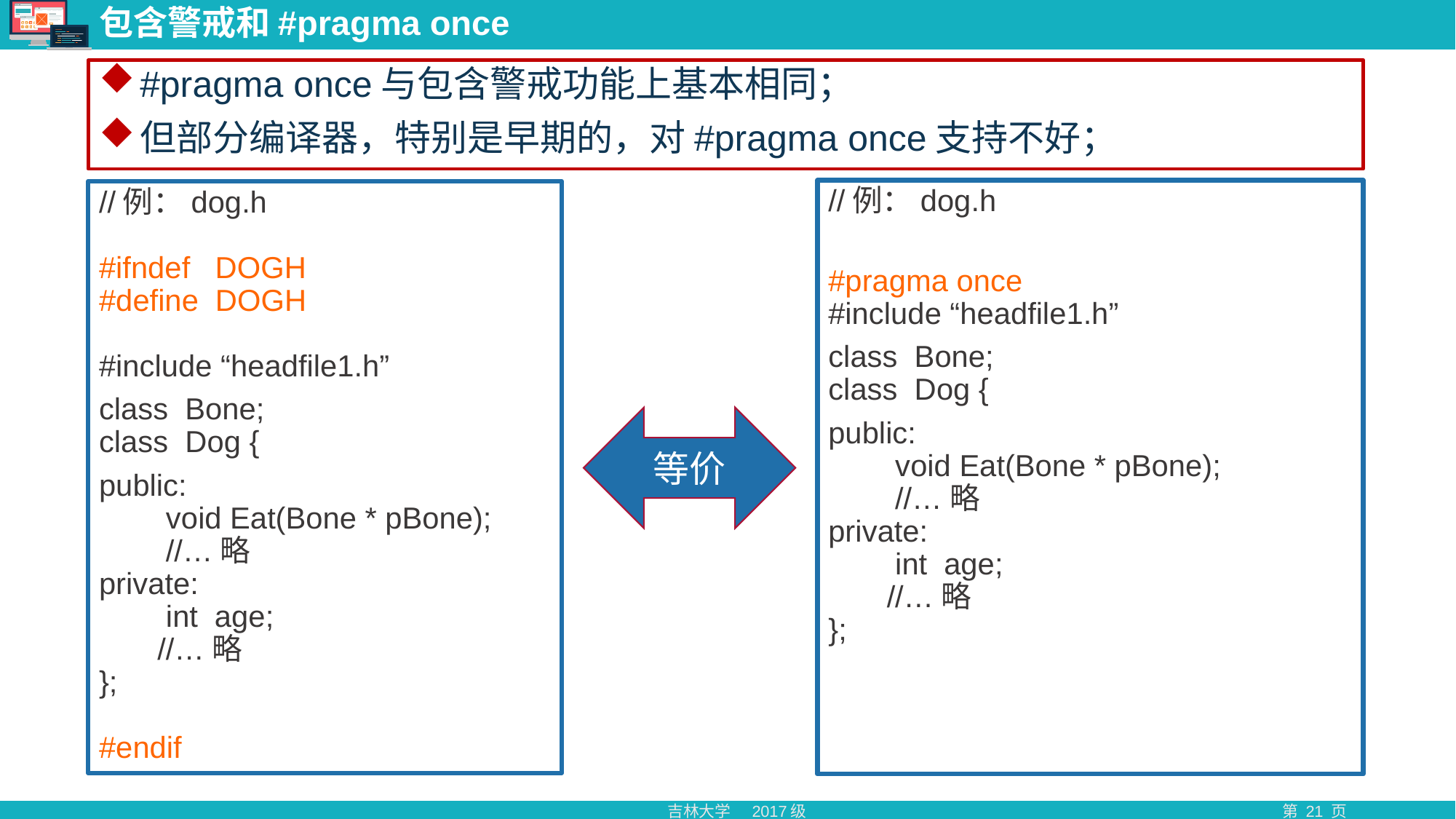

# 包含警戒和#pragma once
#pragma once与包含警戒功能上基本相同；
但部分编译器，特别是早期的，对#pragma once支持不好；
//例：dog.h
#pragma once
#include “headfile1.h”
class  Bone;
class  Dog {
public:
        void Eat(Bone * pBone);
        //…略
private:
        int  age;
       //…略
};
//例：dog.h
#ifndef   DOGH
#define  DOGH
#include “headfile1.h”
class  Bone;
class  Dog {
public:
        void Eat(Bone * pBone);
        //…略
private:
        int  age;
       //…略
};
#endif
等价